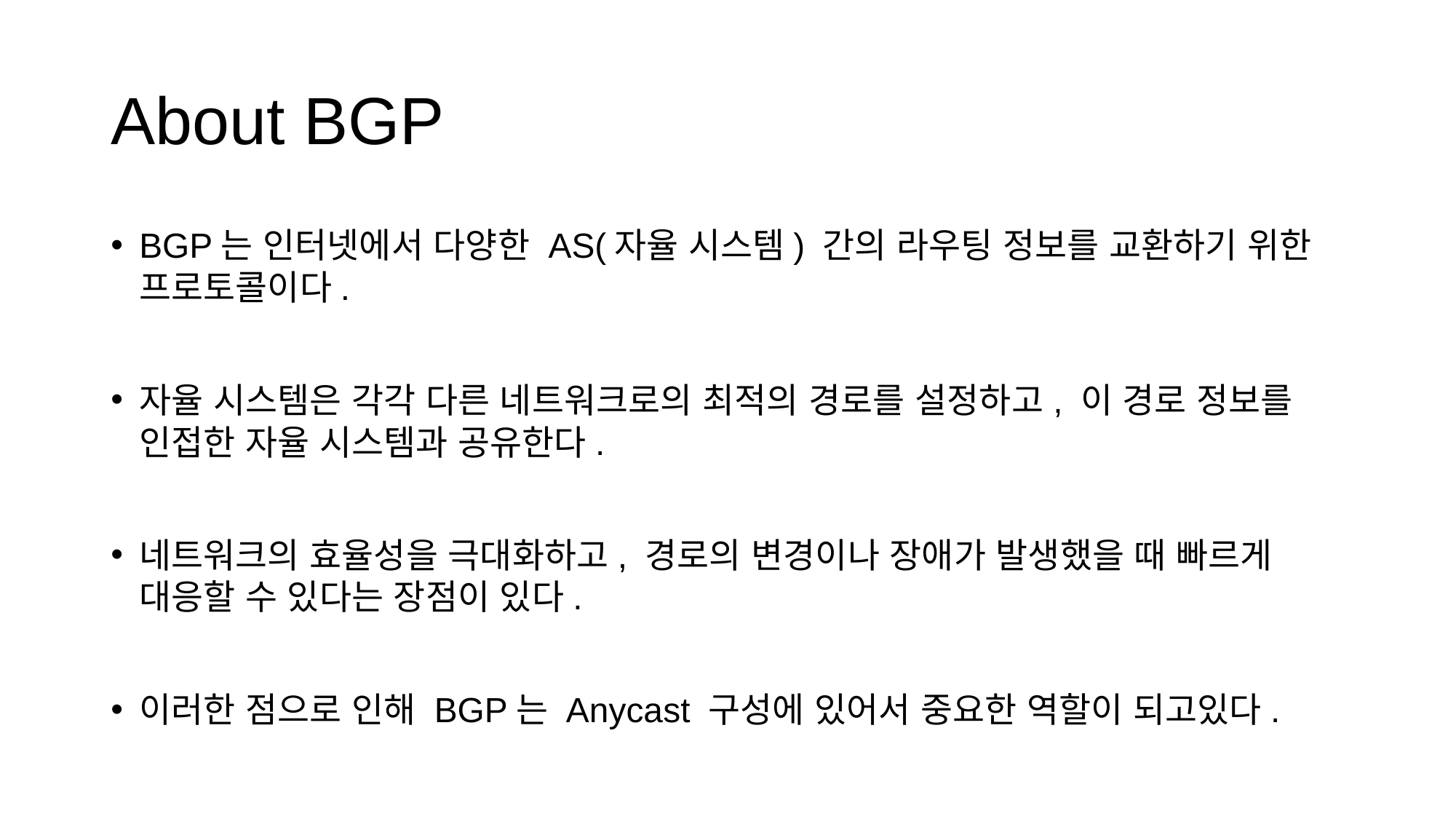

# About BGP
BGP는 인터넷에서 다양한 AS(자율 시스템) 간의 라우팅 정보를 교환하기 위한 프로토콜이다.

자율 시스템은 각각 다른 네트워크로의 최적의 경로를 설정하고, 이 경로 정보를 인접한 자율 시스템과 공유한다.

네트워크의 효율성을 극대화하고, 경로의 변경이나 장애가 발생했을 때 빠르게 대응할 수 있다는 장점이 있다.

이러한 점으로 인해 BGP는 Anycast 구성에 있어서 중요한 역할이 되고있다.